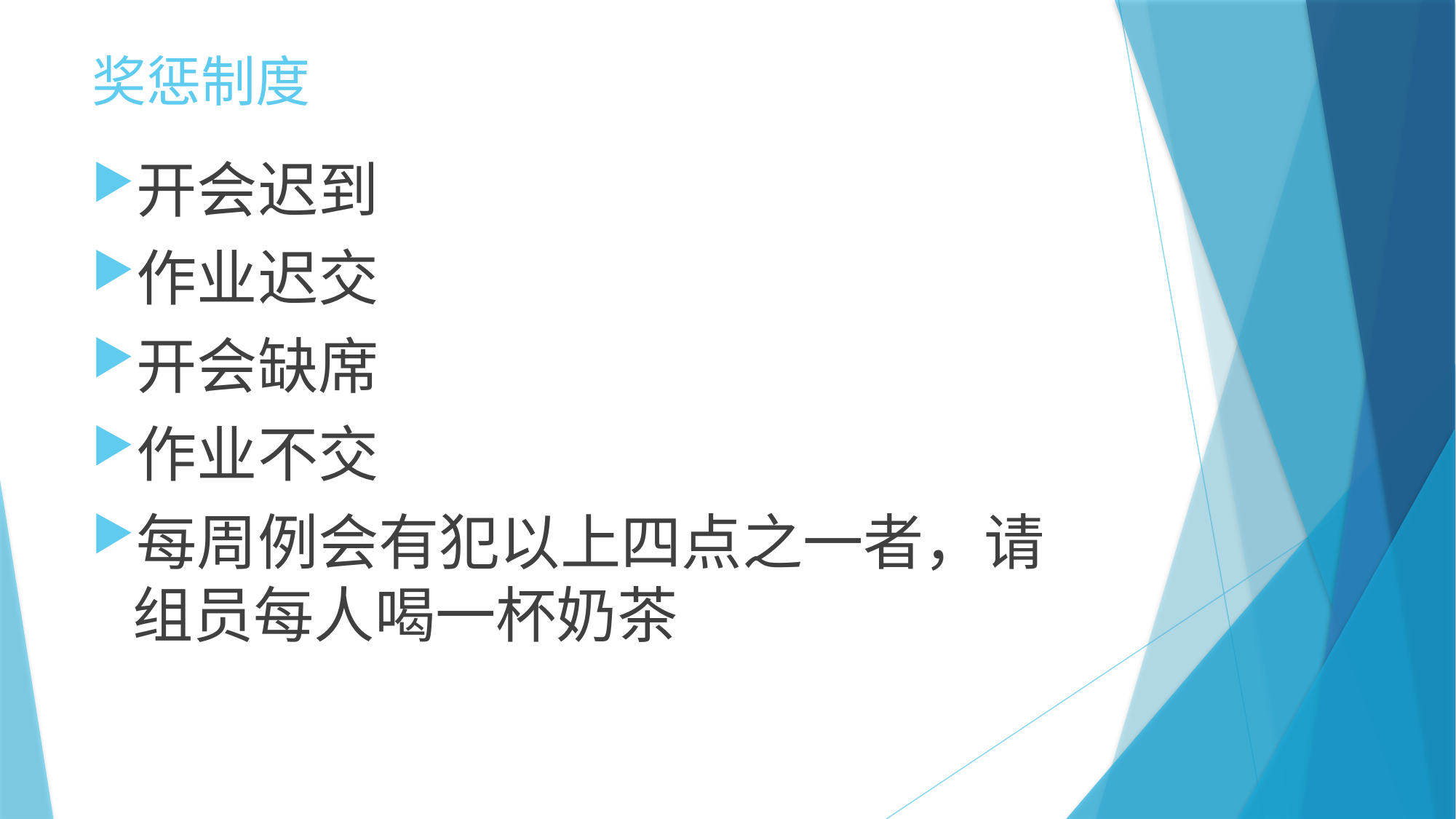

# 奖惩制度
开会迟到
作业迟交
开会缺席
作业不交
每周例会有犯以上四点之一者，请组员每人喝一杯奶茶